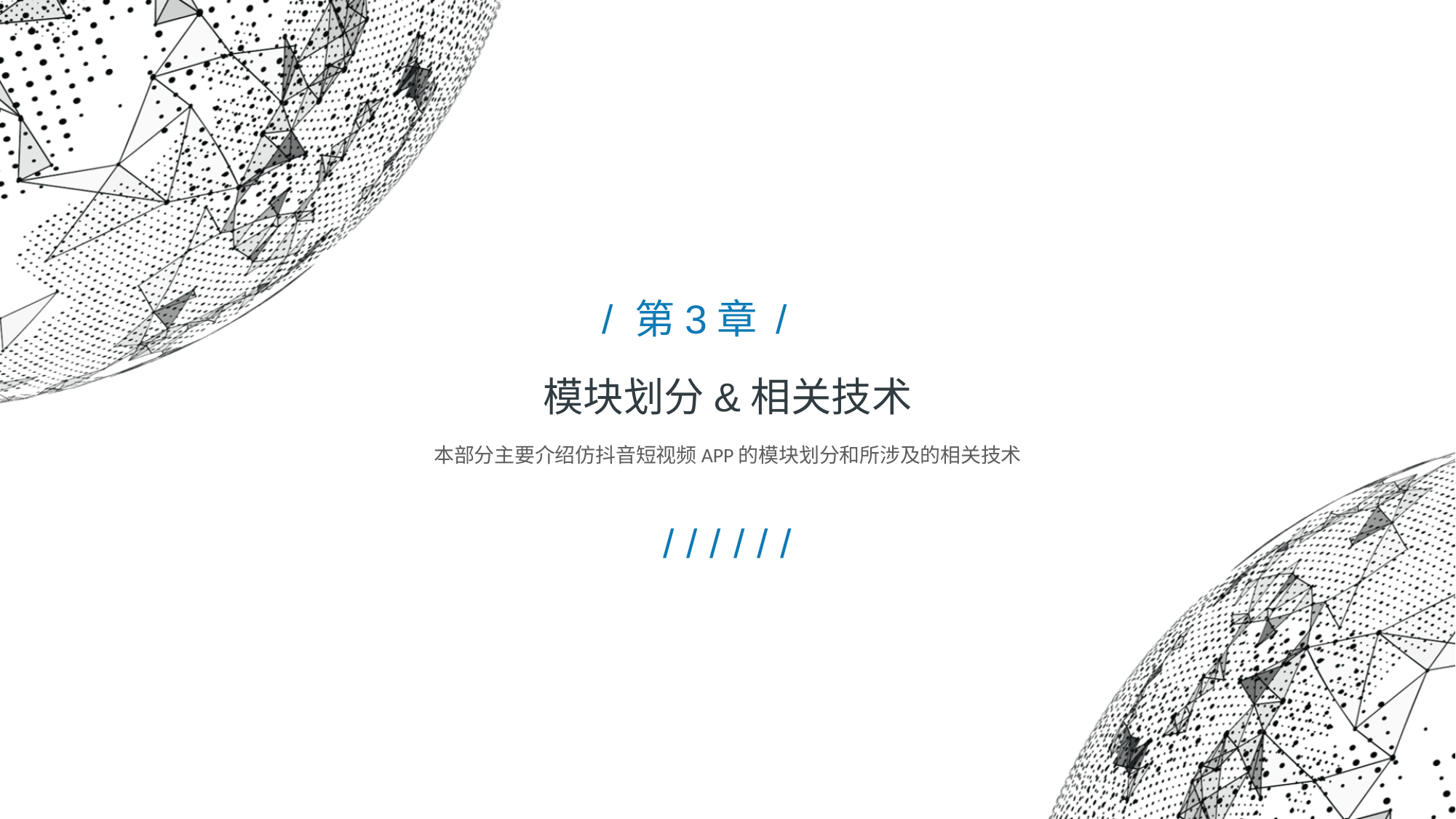

/ 第3章 /
模块划分&相关技术
本部分主要介绍仿抖音短视频APP的模块划分和所涉及的相关技术
//////